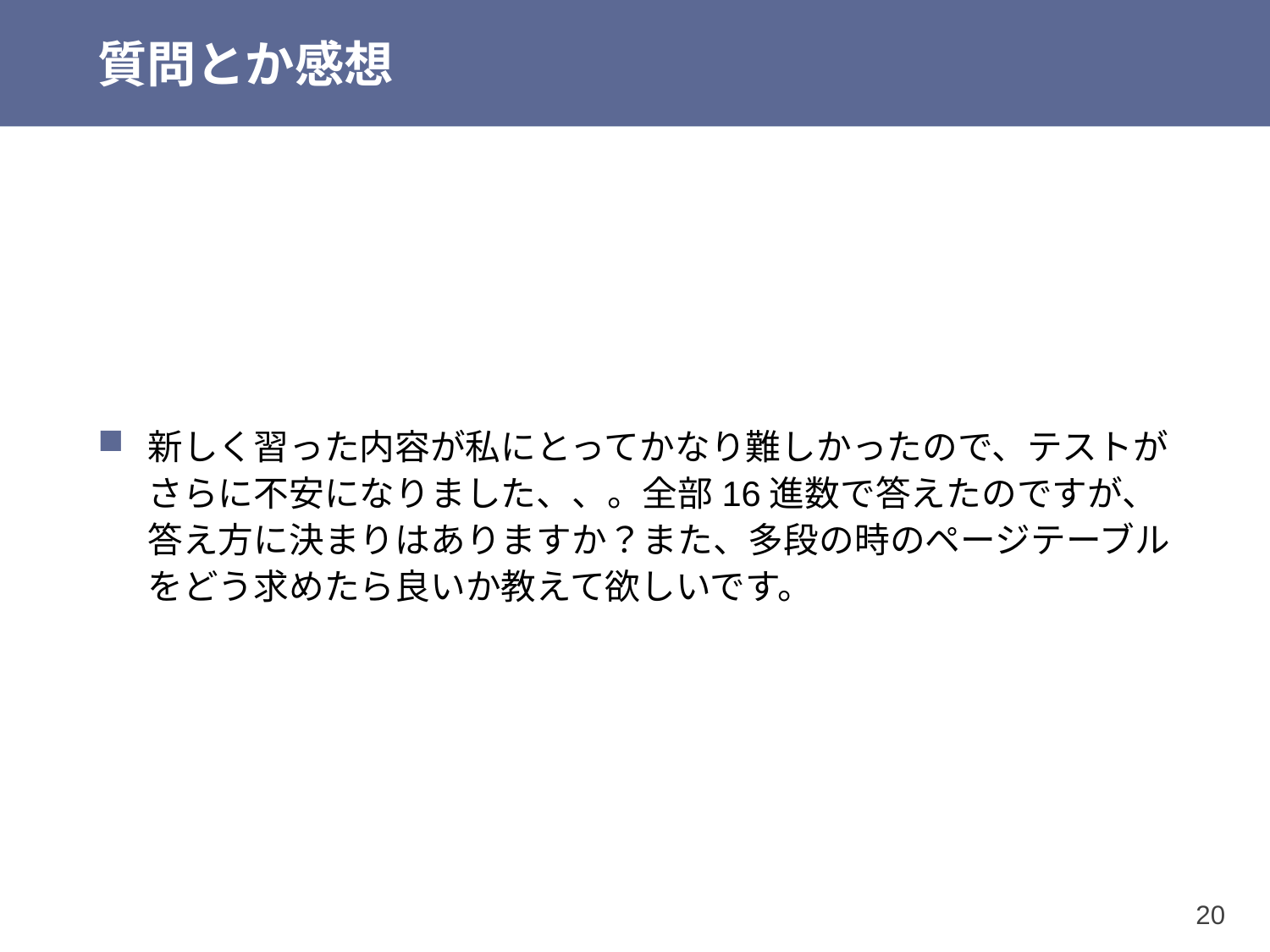

# 質問とか感想
新しく習った内容が私にとってかなり難しかったので、テストがさらに不安になりました、、。全部16進数で答えたのですが、答え方に決まりはありますか？また、多段の時のページテーブルをどう求めたら良いか教えて欲しいです。